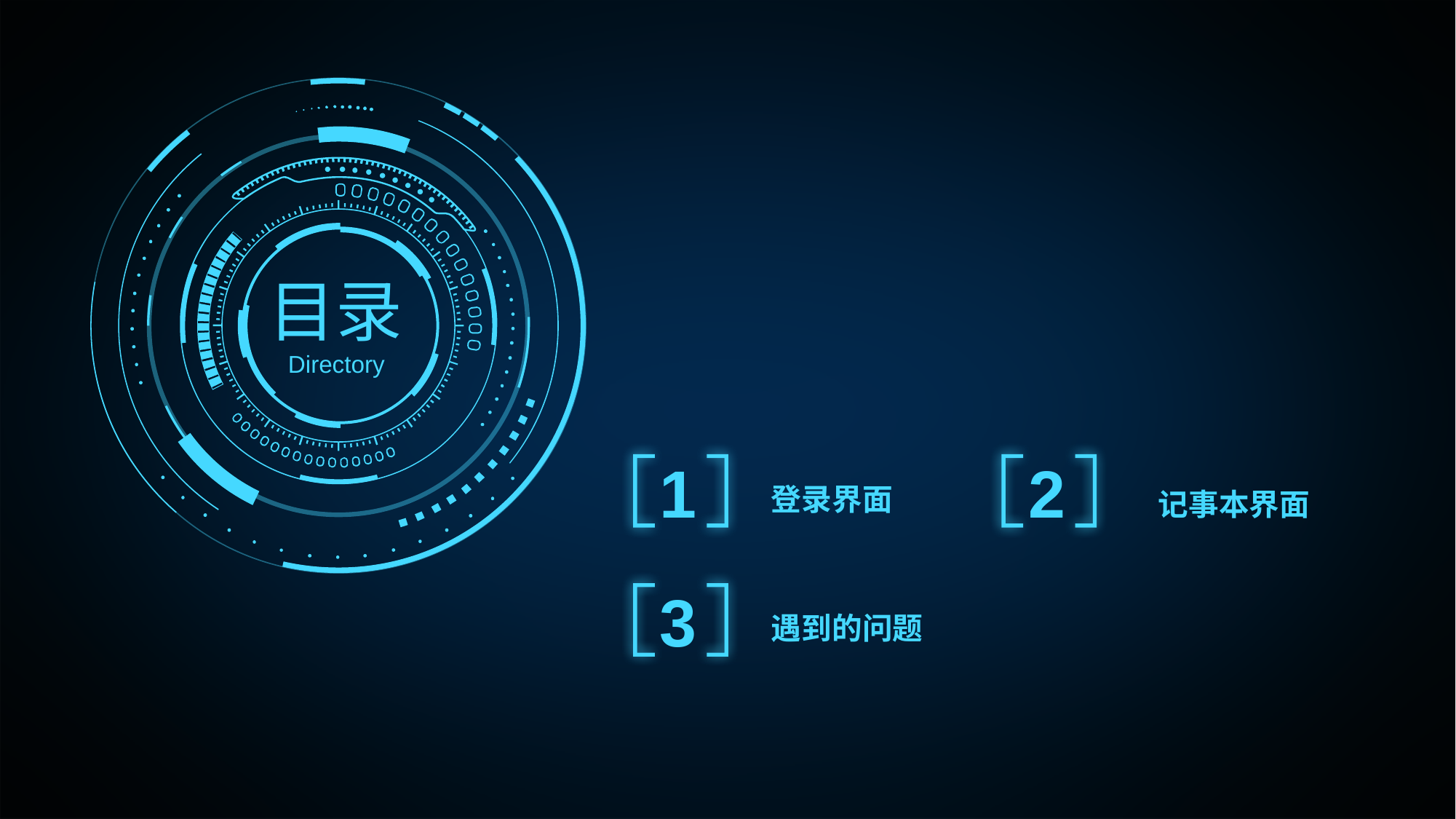

目录
Directory
1

2

登录界面
记事本界面
3

遇到的问题